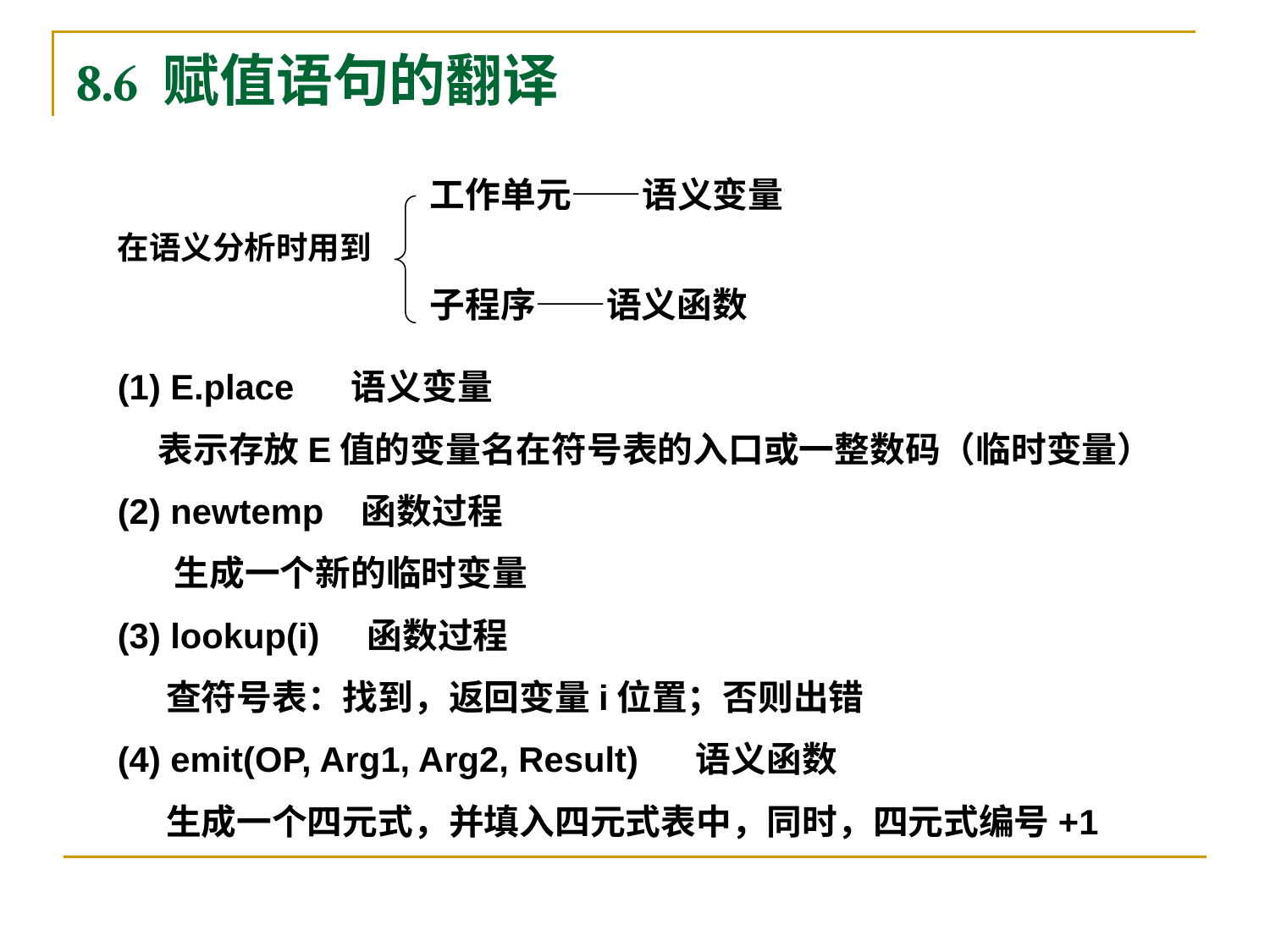

# 8.6 赋值语句的翻译
工作单元——语义变量

在语义分析时用到
子程序——语义函数
(1) E.place     语义变量
    表示存放E值的变量名在符号表的入口或一整数码（临时变量）
(2) newtemp   函数过程
      生成一个新的临时变量
(3) lookup(i)    函数过程
     查符号表：找到，返回变量i位置；否则出错
(4) emit(OP, Arg1, Arg2, Result)     语义函数
     生成一个四元式，并填入四元式表中，同时，四元式编号+1
75